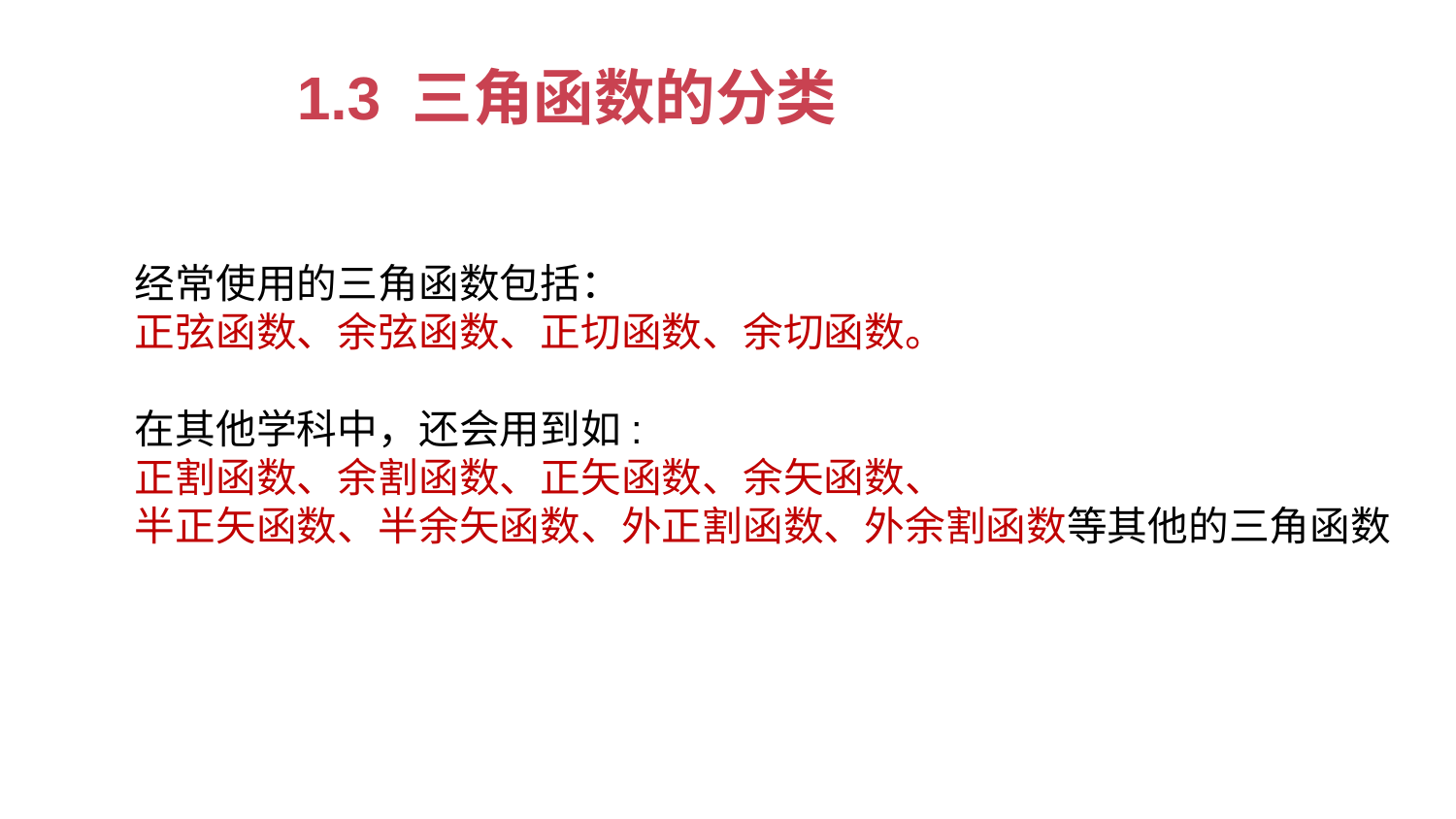

1.3 三角函数的分类
经常使用的三角函数包括：
正弦函数、余弦函数、正切函数、余切函数。

在其他学科中，还会用到如:
正割函数、余割函数、正矢函数、余矢函数、
半正矢函数、半余矢函数、外正割函数、外余割函数等其他的三角函数